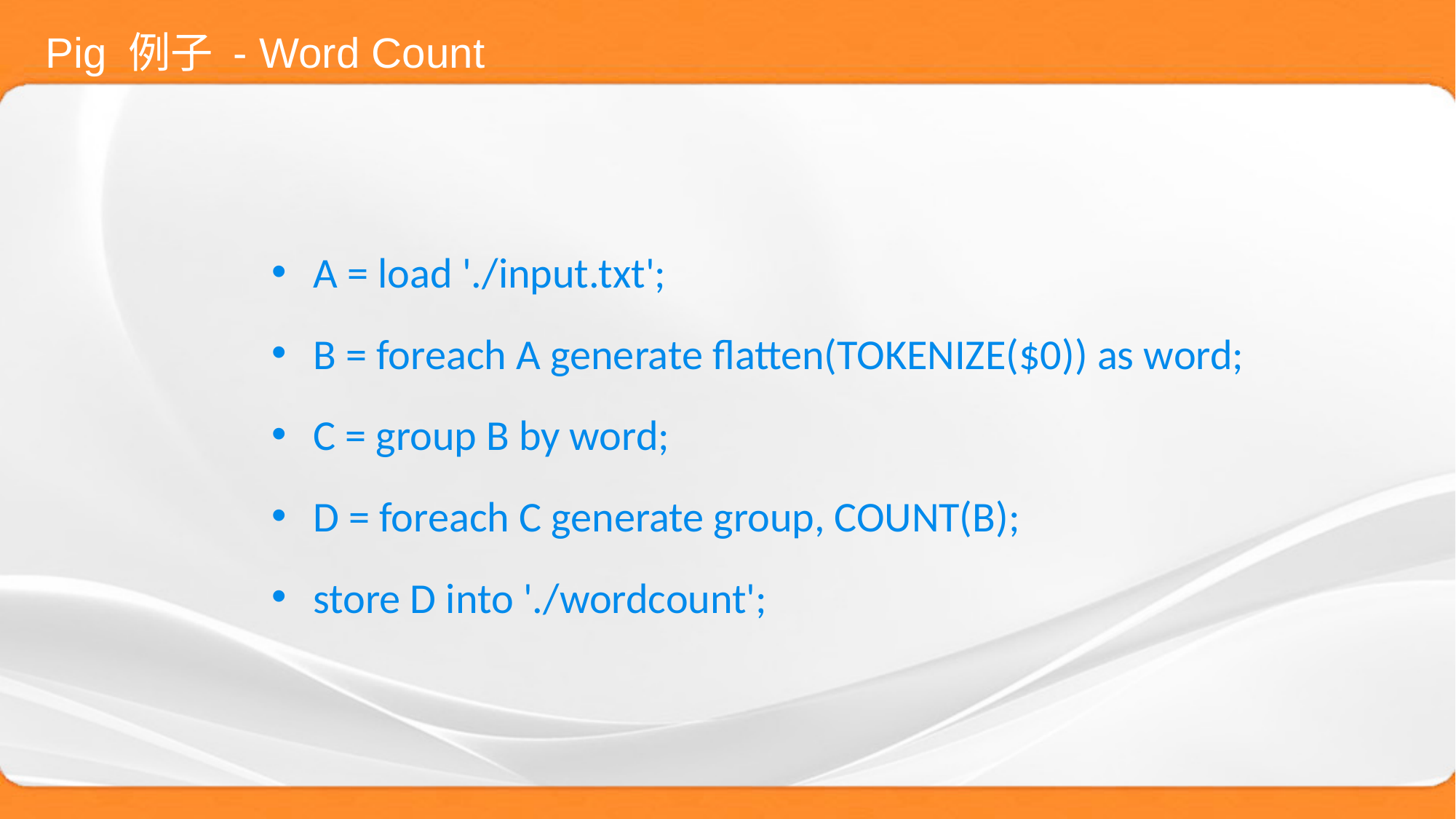

# Pig 例子 - Word Count
A = load './input.txt';
B = foreach A generate flatten(TOKENIZE($0)) as word;
C = group B by word;
D = foreach C generate group, COUNT(B);
store D into './wordcount';